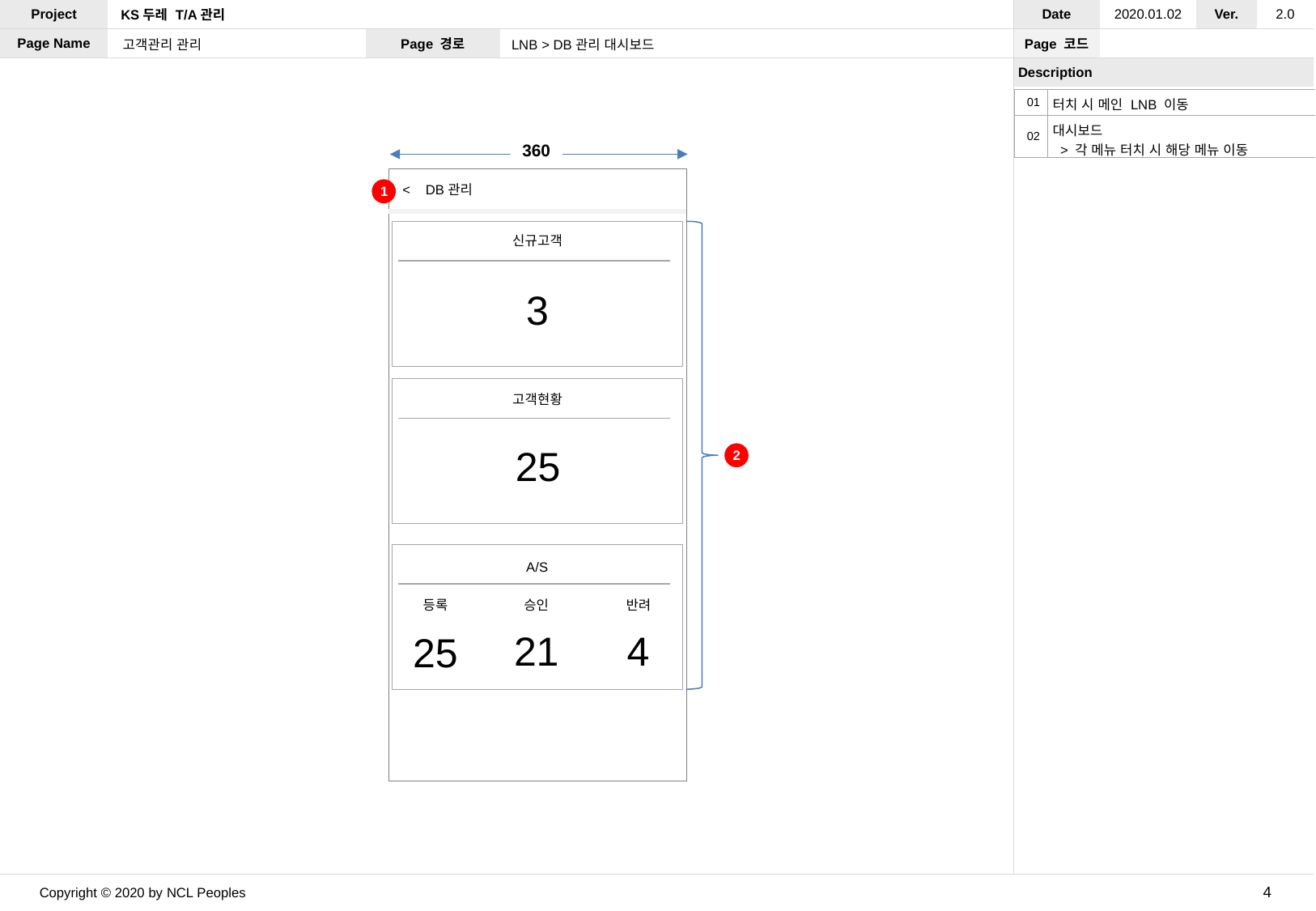

LNB > DB관리 대시보드
고객관리 관리
| 01 | 터치 시 메인 LNB 이동 |
| --- | --- |
| 02 | 대시보드 > 각 메뉴 터치 시 해당 메뉴 이동 |
360

<    DB관리
1

신규고객
3

고객현황
25
2

A/S
등록
승인
반려
21
4
25